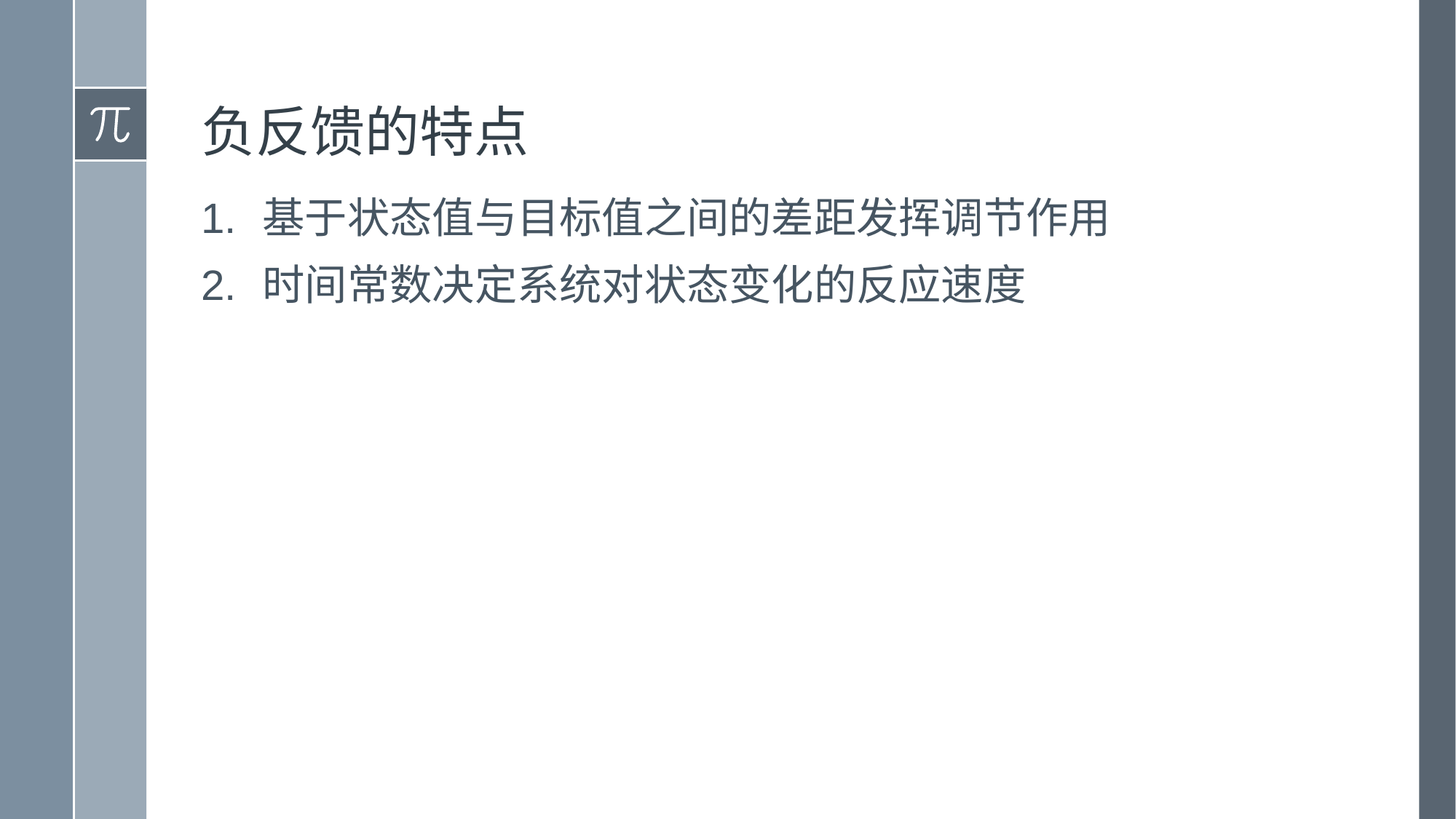

# 负反馈的特点
基于状态值与目标值之间的差距发挥调节作用
时间常数决定系统对状态变化的反应速度